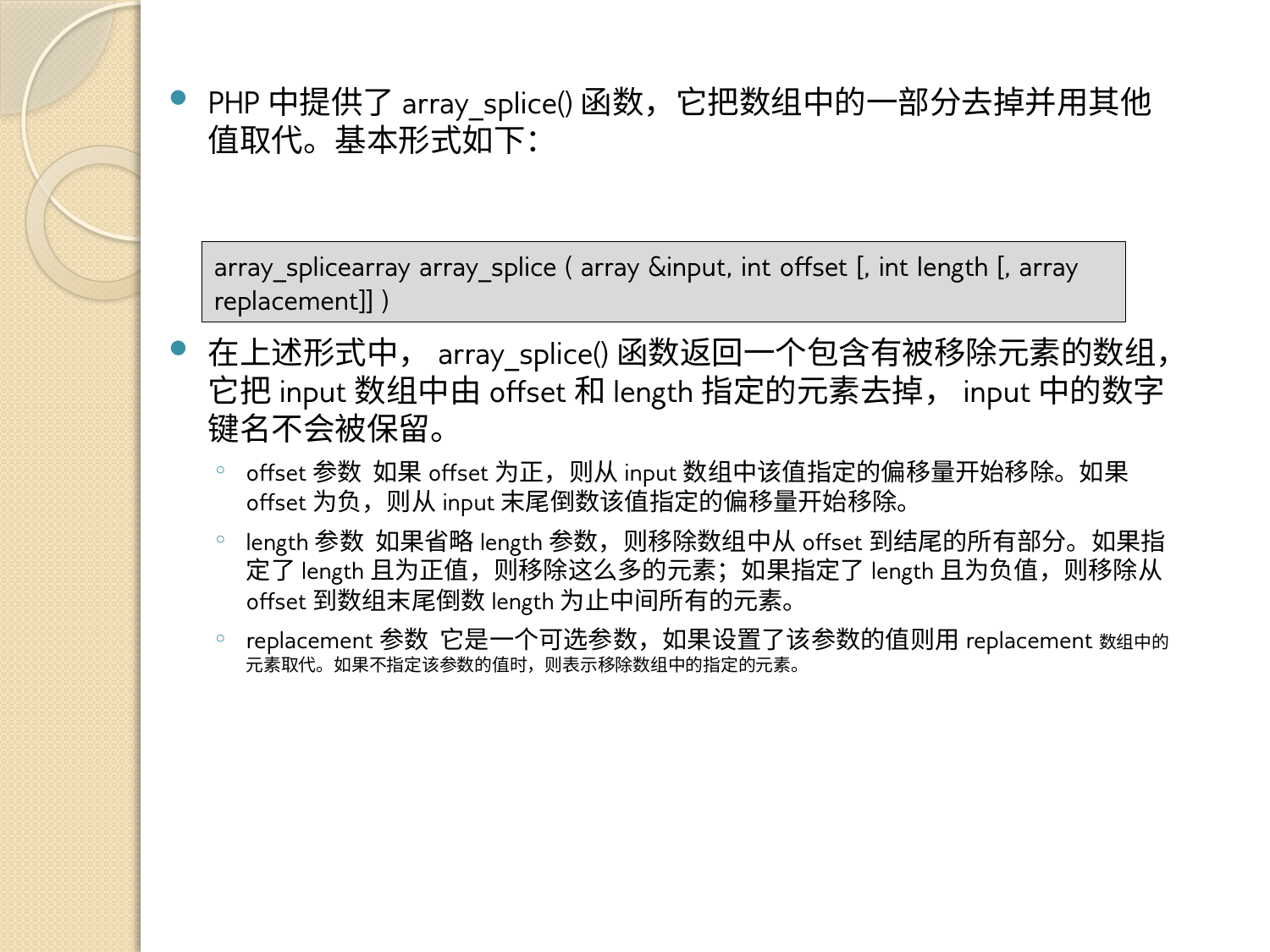

PHP中提供了array_splice()函数，它把数组中的一部分去掉并用其他值取代。基本形式如下：
array_splicearray array_splice ( array &input, int offset [, int length [, array replacement]] )
在上述形式中，array_splice()函数返回一个包含有被移除元素的数组，它把input数组中由offset和length指定的元素去掉，input中的数字键名不会被保留。
offset参数  如果offset为正，则从input数组中该值指定的偏移量开始移除。如果offset为负，则从input末尾倒数该值指定的偏移量开始移除。
length参数  如果省略length参数，则移除数组中从offset到结尾的所有部分。如果指定了length且为正值，则移除这么多的元素；如果指定了length且为负值，则移除从offset到数组末尾倒数length为止中间所有的元素。
replacement参数  它是一个可选参数，如果设置了该参数的值则用replacement数组中的元素取代。如果不指定该参数的值时，则表示移除数组中的指定的元素。